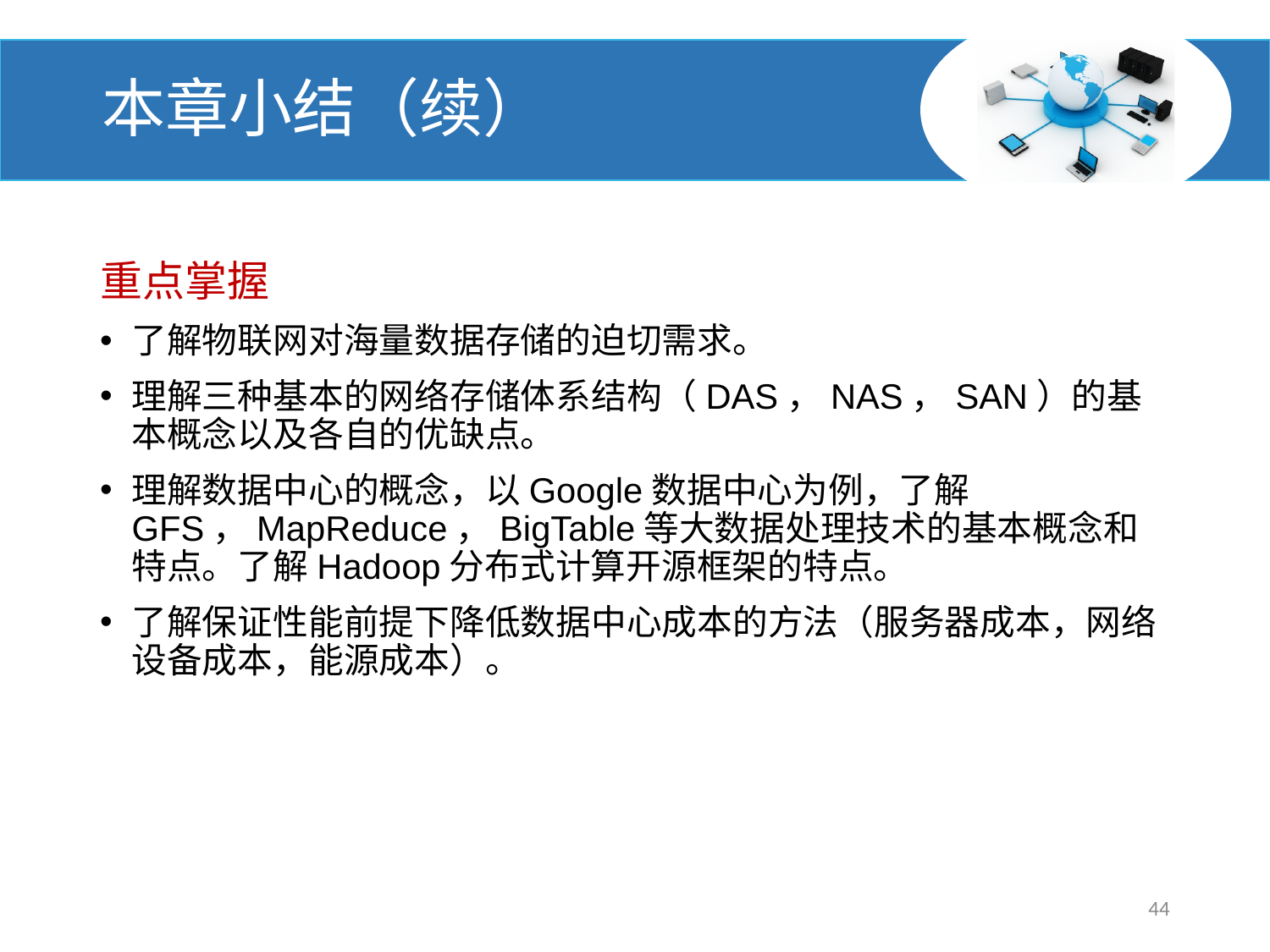

# 本章小结（续）
重点掌握
了解物联网对海量数据存储的迫切需求。
理解三种基本的网络存储体系结构（DAS，NAS，SAN）的基本概念以及各自的优缺点。
理解数据中心的概念，以Google数据中心为例，了解GFS，MapReduce，BigTable等大数据处理技术的基本概念和特点。了解Hadoop分布式计算开源框架的特点。
了解保证性能前提下降低数据中心成本的方法（服务器成本，网络设备成本，能源成本）。
44